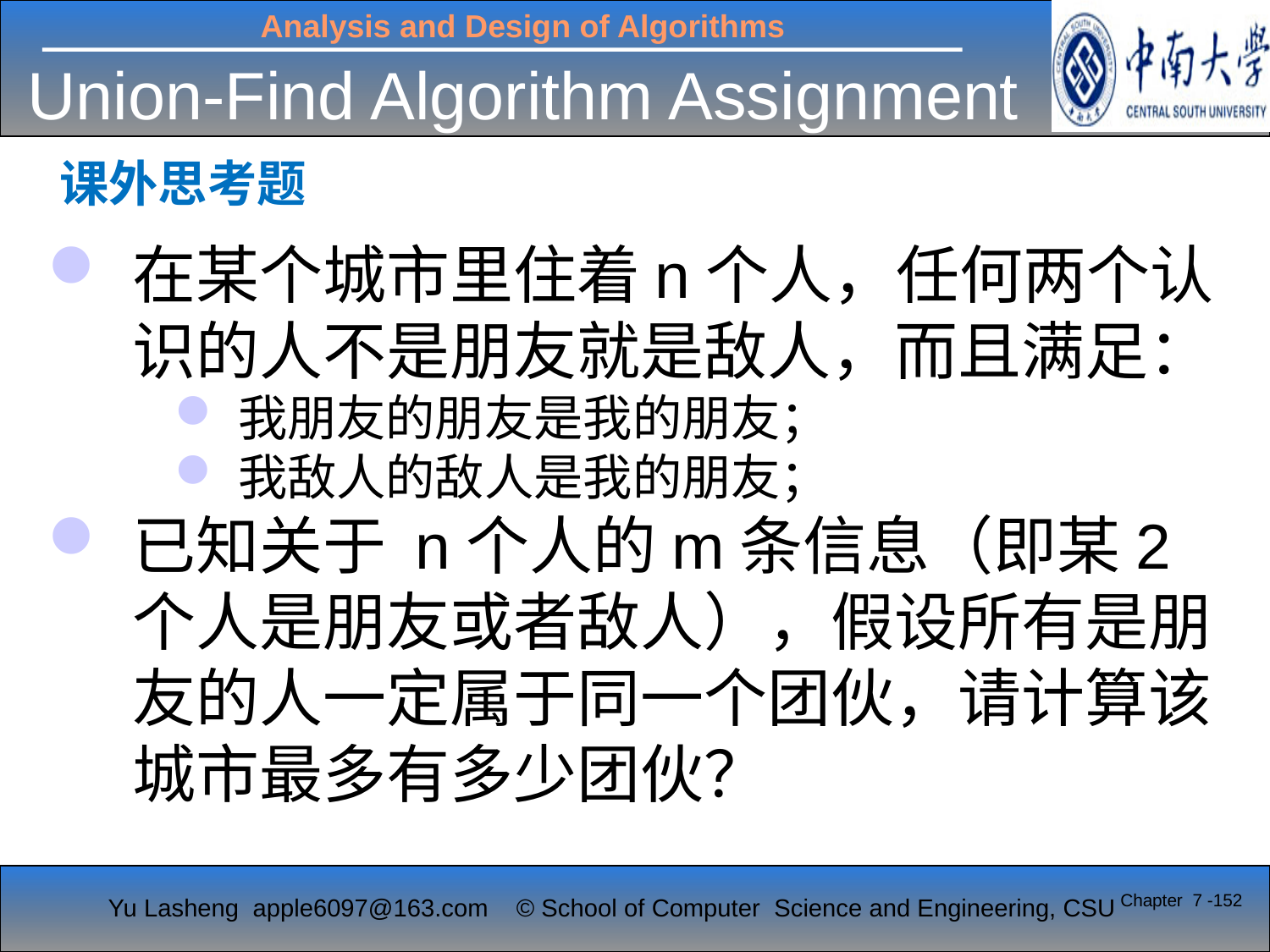

# Union-Find Algorithm Assignment
课外思考题
在某个城市里住着n个人，任何两个认识的人不是朋友就是敌人，而且满足：
我朋友的朋友是我的朋友；
我敌人的敌人是我的朋友；
已知关于 n个人的m条信息（即某2个人是朋友或者敌人），假设所有是朋友的人一定属于同一个团伙，请计算该城市最多有多少团伙？
Chapter  7 -152